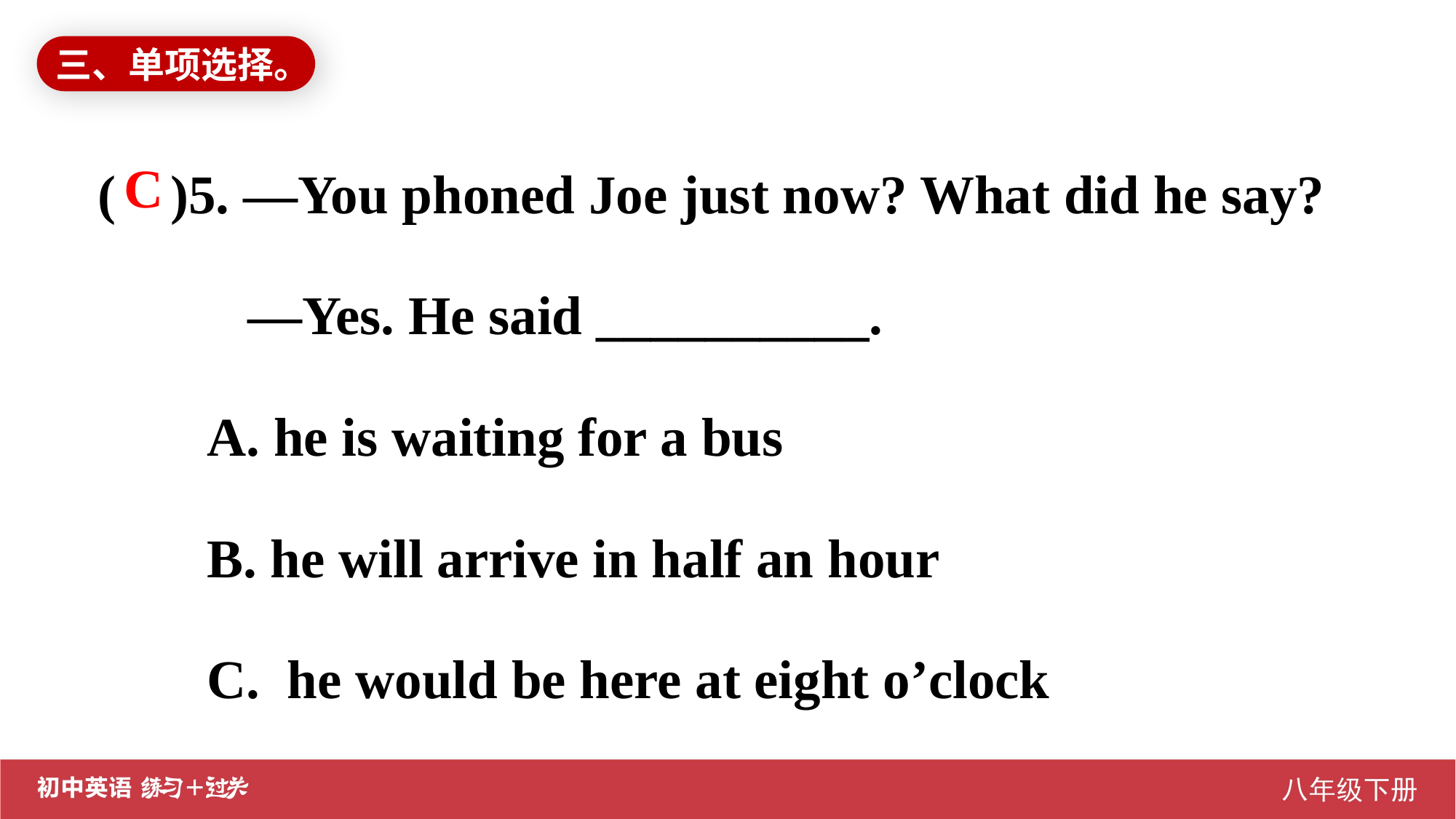

三、单项选择。
(    )5. —You phoned Joe just now? What did he say?
           —Yes. He said __________.
	A. he is waiting for a bus
        B. he will arrive in half an hour
        C.  he would be here at eight o’clock
C